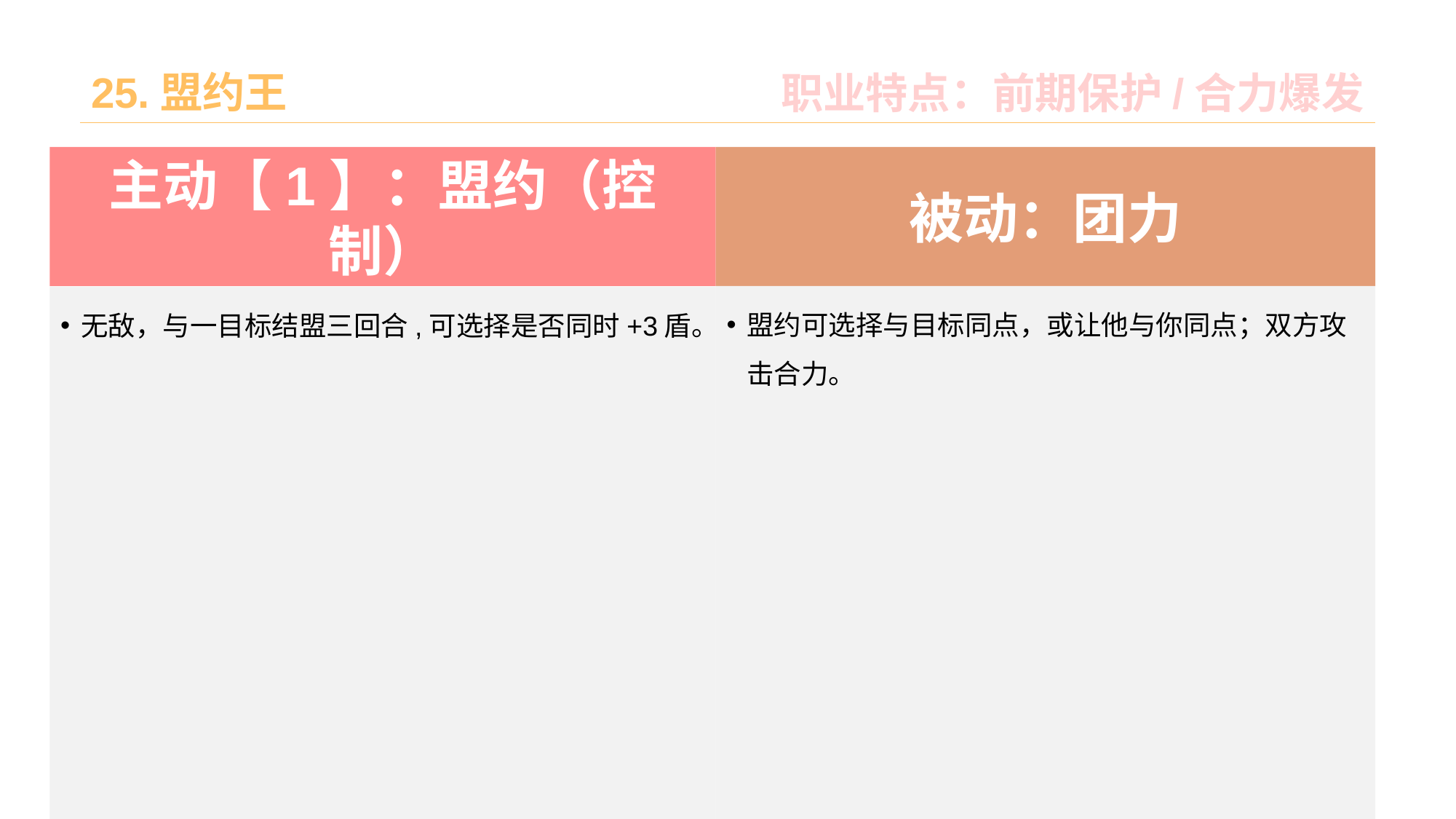

# 25.盟约王
职业特点：前期保护/合力爆发
被动：团力
主动【1】：盟约（控制）
盟约可选择与目标同点，或让他与你同点；双方攻击合力。
无敌，与一目标结盟三回合,可选择是否同时+3盾。